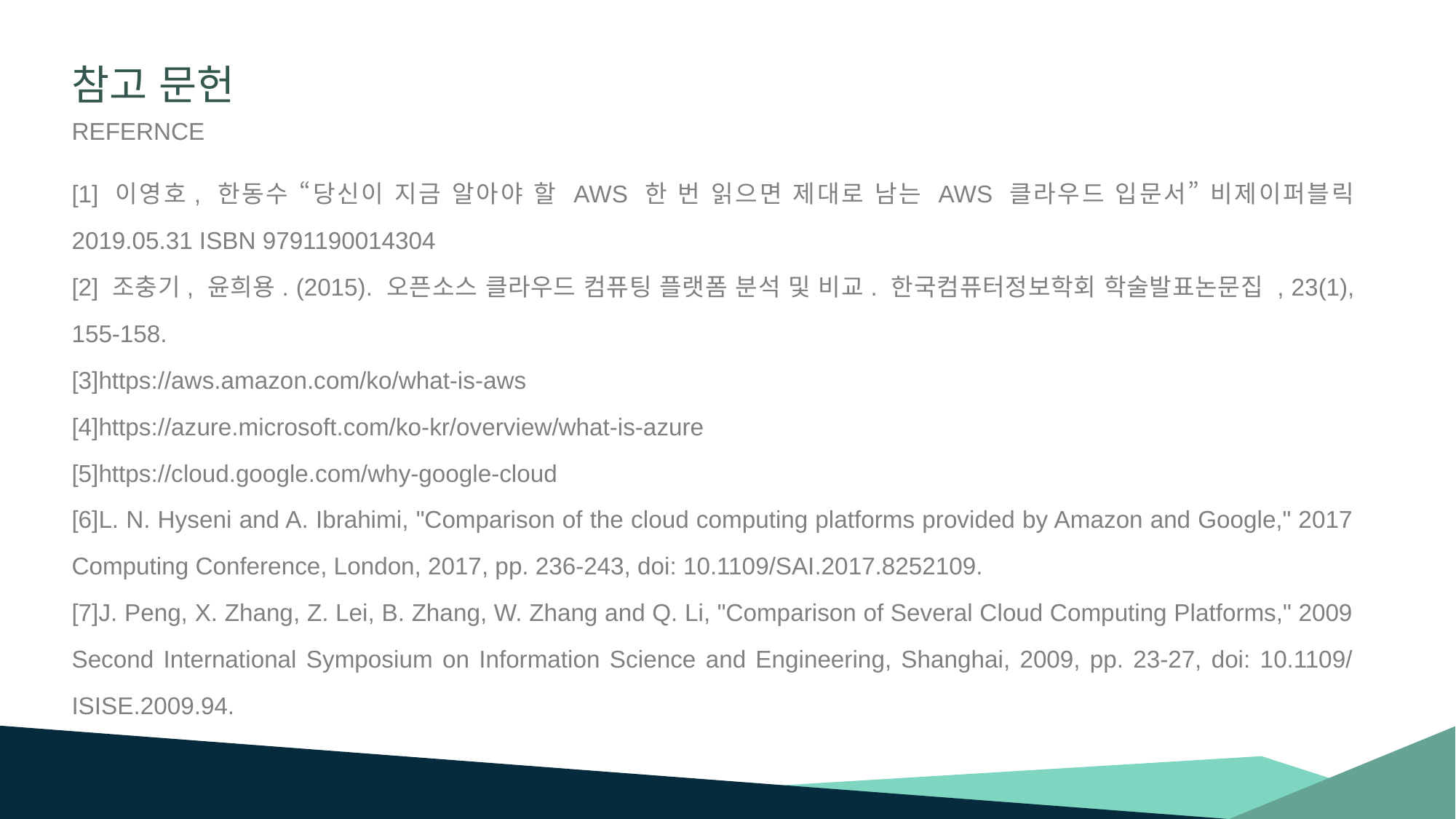

참고 문헌
REFERNCE
[1] 이영호, 한동수 “당신이 지금 알아야 할 AWS 한 번 읽으면 제대로 남는 AWS 클라우드 입문서” 비제이퍼블릭 2019.05.31 ISBN 9791190014304
[2] 조충기, 윤희용. (2015). 오픈소스 클라우드 컴퓨팅 플랫폼 분석 및 비교. 한국컴퓨터정보학회 학술발표논문집 , 23(1), 155-158.
[3]https://aws.amazon.com/ko/what-is-aws
[4]https://azure.microsoft.com/ko-kr/overview/what-is-azure
[5]https://cloud.google.com/why-google-cloud
[6]L. N. Hyseni and A. Ibrahimi, "Comparison of the cloud computing platforms provided by Amazon and Google," 2017 Computing Conference, London, 2017, pp. 236-243, doi: 10.1109/SAI.2017.8252109.
[7]J. Peng, X. Zhang, Z. Lei, B. Zhang, W. Zhang and Q. Li, "Comparison of Several Cloud Computing Platforms," 2009 Second International Symposium on Information Science and Engineering, Shanghai, 2009, pp. 23-27, doi: 10.1109/ISISE.2009.94.